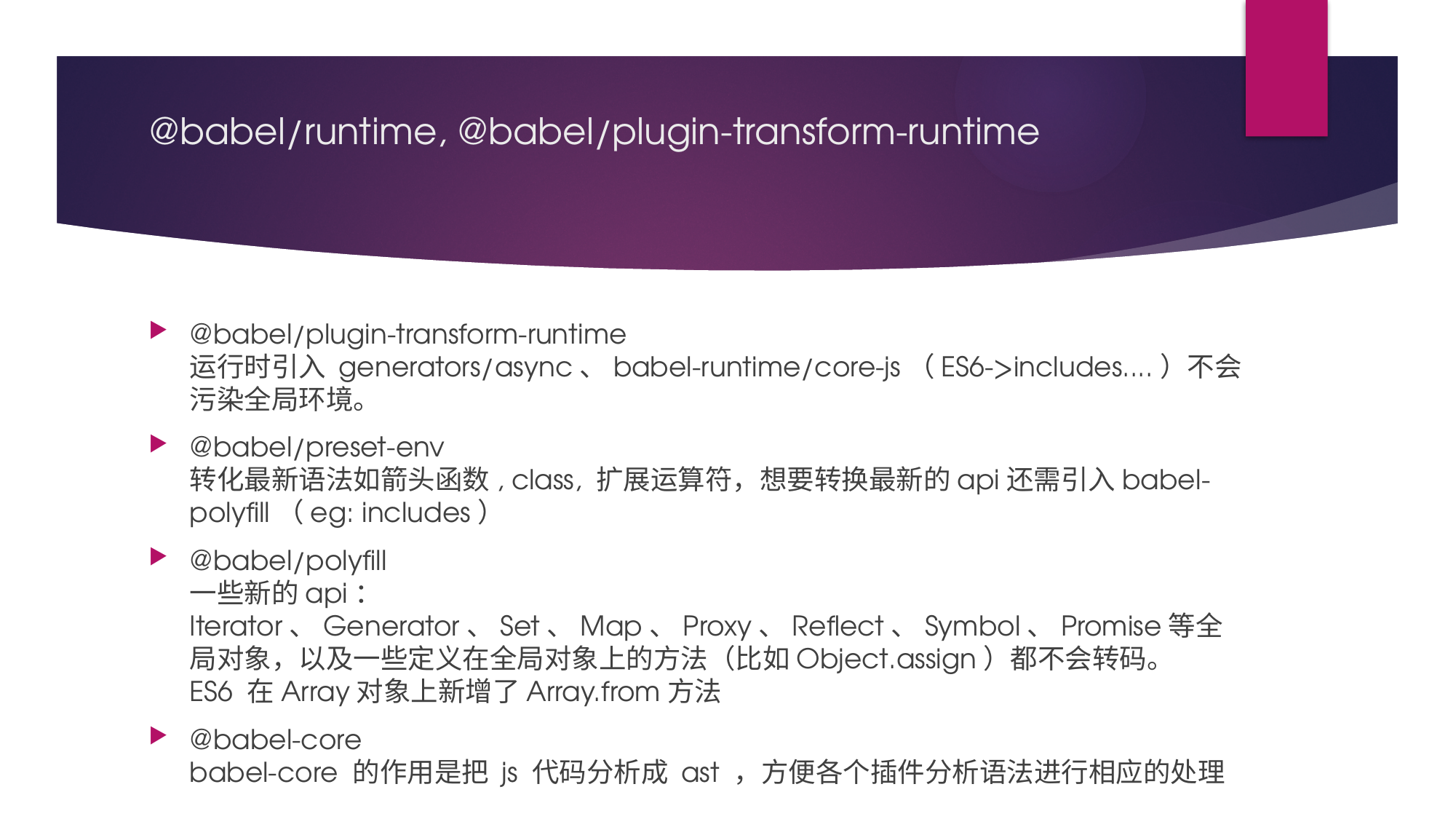

# @babel/runtime, @babel/plugin-transform-runtime
@babel/plugin-transform-runtime
运行时引入 generators/async、babel-runtime/core-js（ES6->includes....）不会污染全局环境。
@babel/preset-env
转化最新语法如箭头函数, class, 扩展运算符，想要转换最新的api还需引入babel-polyfill（eg: includes）
@babel/polyfill
一些新的api：Iterator、Generator、Set、Map、Proxy、Reflect、Symbol、Promise等全局对象，以及一些定义在全局对象上的方法（比如Object.assign）都不会转码。
ES6 在Array对象上新增了Array.from方法
@babel-core
babel-core 的作用是把 js 代码分析成 ast ，方便各个插件分析语法进行相应的处理